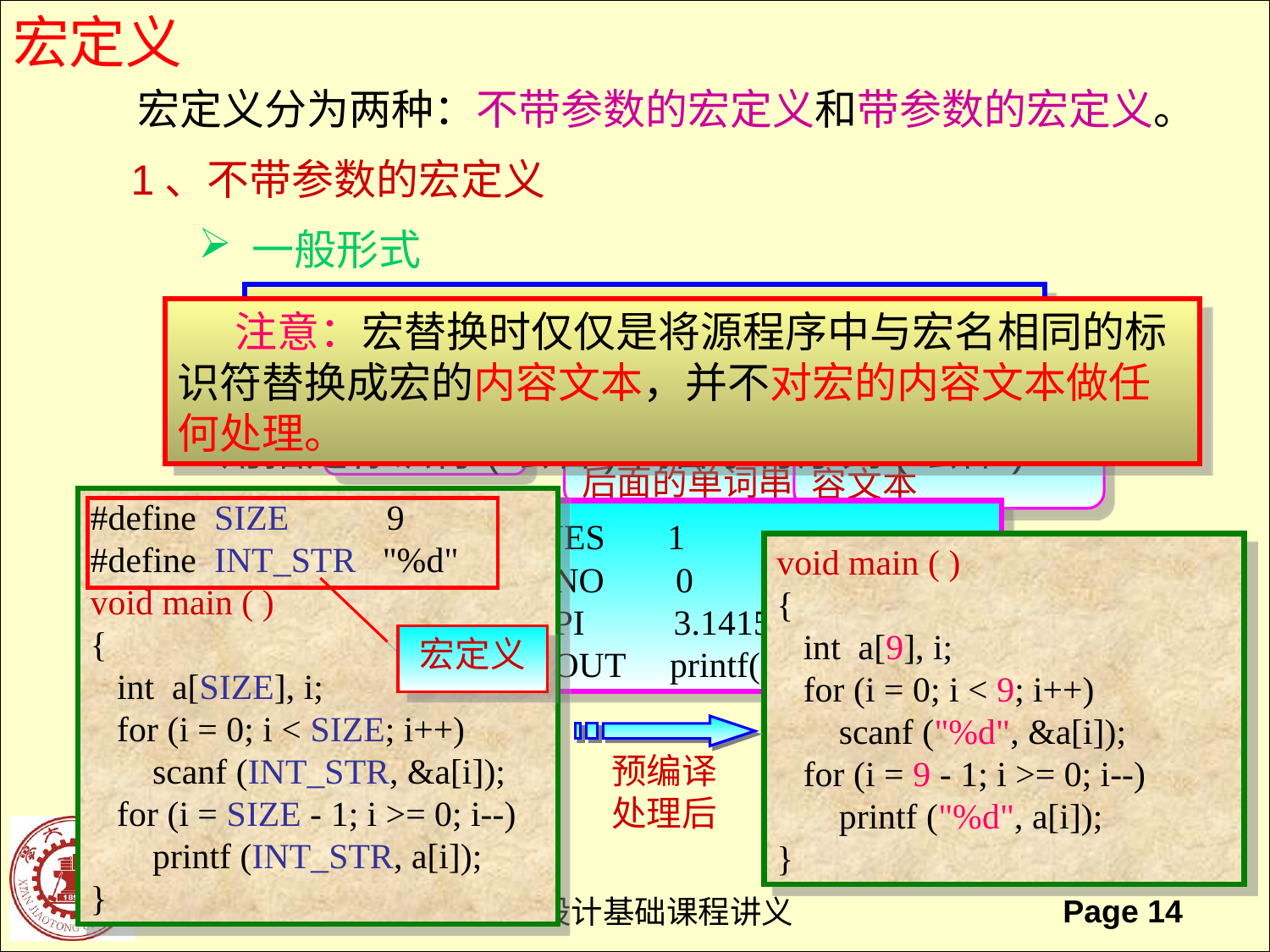

宏定义
宏定义分为两种：不带参数的宏定义和带参数的宏定义。
1、不带参数的宏定义
 一般形式
#define    标识符     单词串
     注意：宏替换时仅仅是将源程序中与宏名相同的标识符替换成宏的内容文本，并不对宏的内容文本做任何处理。
 功能
宏名，被定义代表后面的单词串
宏体，是宏的内容文本
指令名称
用指定标识符(宏名)代替字符序列(宏体)
#define  SIZE           9
#define  INT_STR   "%d"
void main ( )
{
   int  a[SIZE], i;
   for (i = 0; i < SIZE; i++)
       scanf (INT_STR, &a[i]);
   for (i = SIZE - 1; i >= 0; i--)
       printf (INT_STR, a[i]);
}

宏定义
如    #define    YES       1
          #define     NO        0
          #define     PI          3.1415926
          #define     OUT     printf(“Hello,World”);
void main ( )
{
   int  a[9], i;
   for (i = 0; i < 9; i++)
       scanf ("%d", &a[i]);
   for (i = 9 - 1; i >= 0; i--)
       printf ("%d", a[i]);
}

预编译处理后